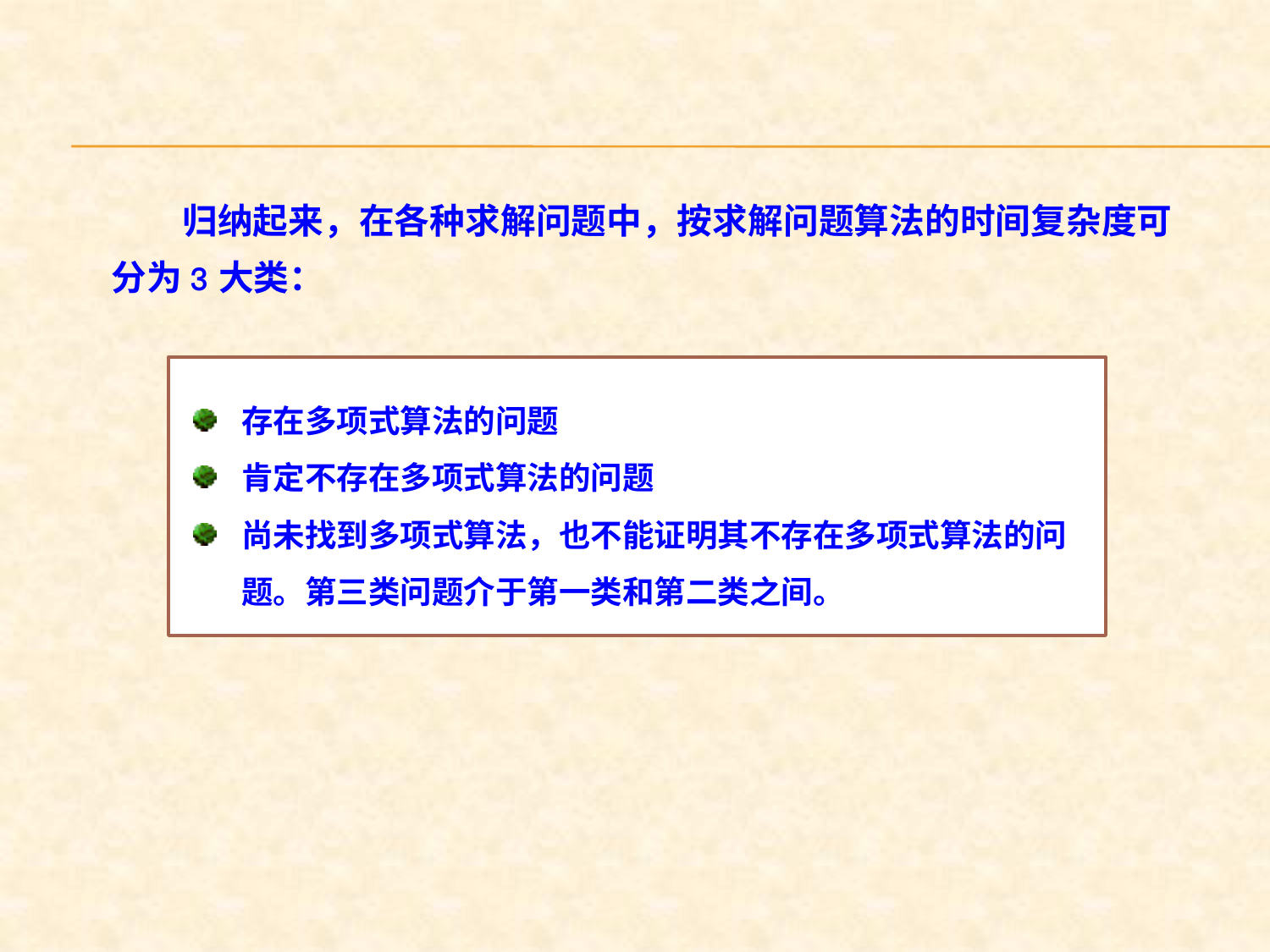

归纳起来，在各种求解问题中，按求解问题算法的时间复杂度可分为3大类：
存在多项式算法的问题
肯定不存在多项式算法的问题
尚未找到多项式算法，也不能证明其不存在多项式算法的问题。第三类问题介于第一类和第二类之间。